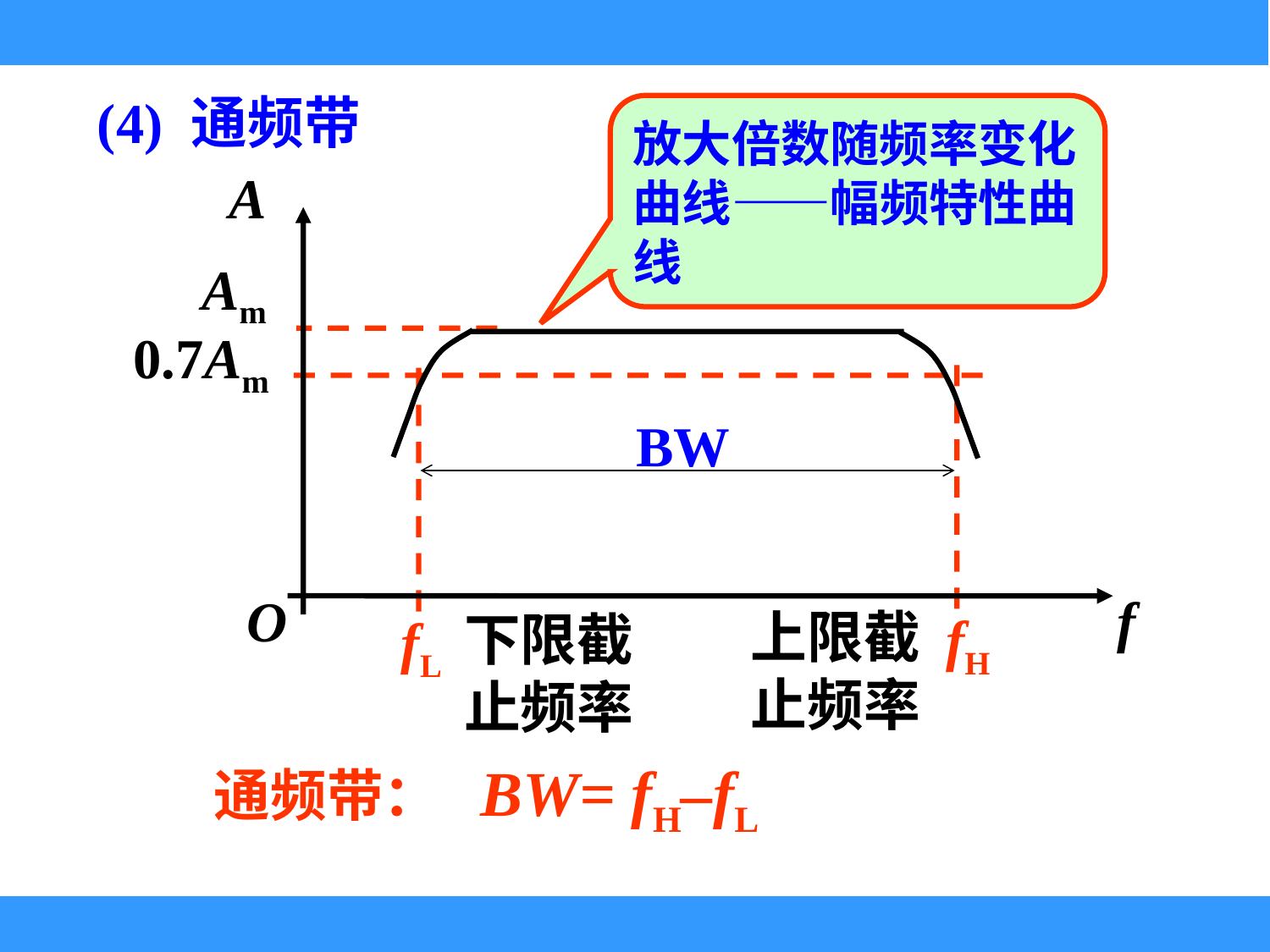

(4) 通频带
放大倍数随频率变化曲线——幅频特性曲线
A

f

O
Am

0.7Am

上限截止频率
fH

下限截止频率
fL
  BW
BW= fH–fL
通频带：